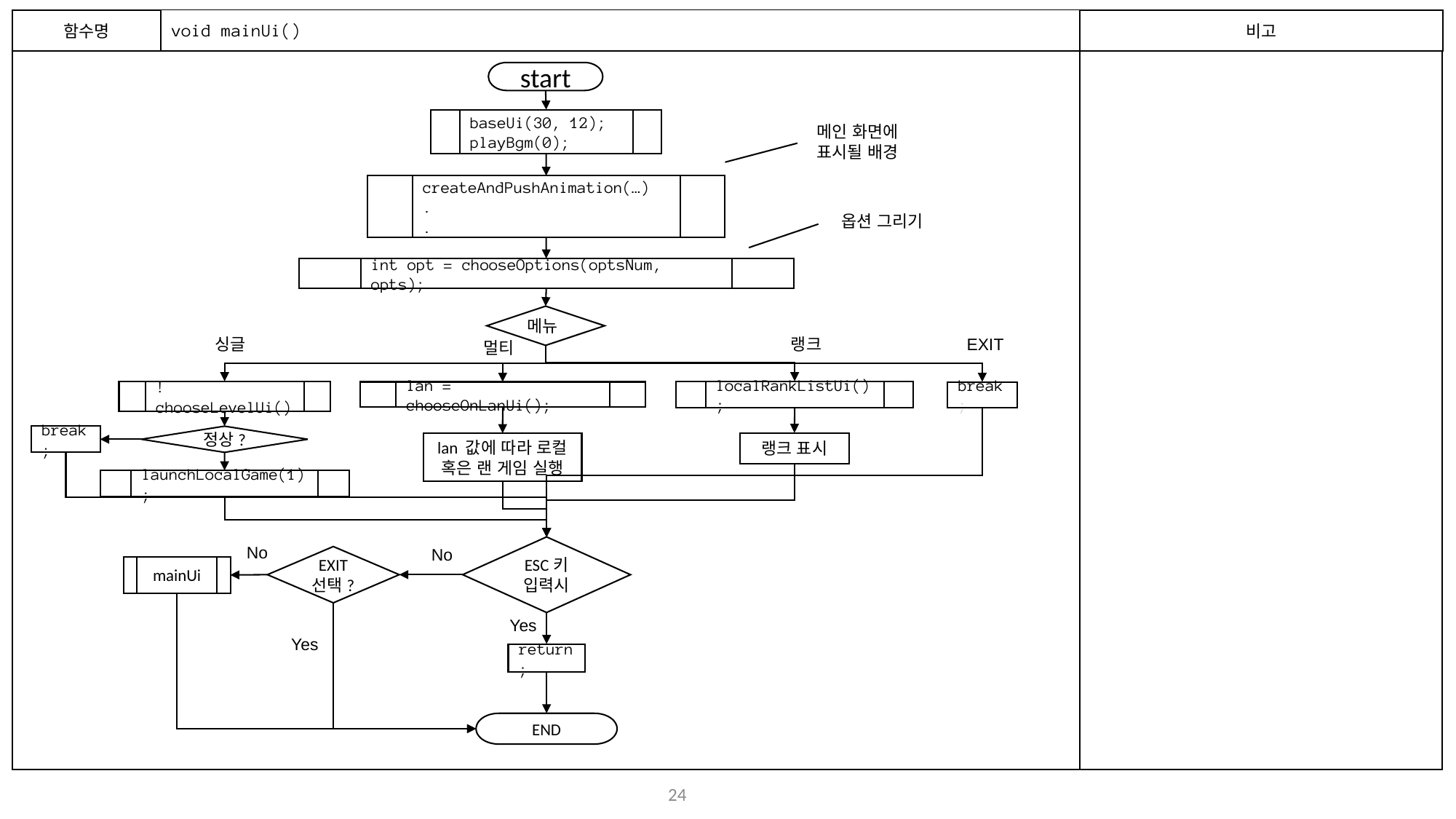

함수명
# void mainUi()
비고

start
baseUi(30, 12);
playBgm(0);
메인 화면에 표시될 배경
createAndPushAnimation(…)
.
.
옵션 그리기
int opt = chooseOptions(optsNum, opts);
메뉴
랭크
EXIT
싱글
멀티
!chooseLevelUi()
localRankListUi();
lan = chooseOnLanUi();
break;
break;
정상?
랭크 표시
lan 값에 따라 로컬 혹은 랜 게임 실행
launchLocalGame(1);
ESC키 입력시
No
No
EXIT 선택?
mainUi
Yes
Yes
return;
END
24